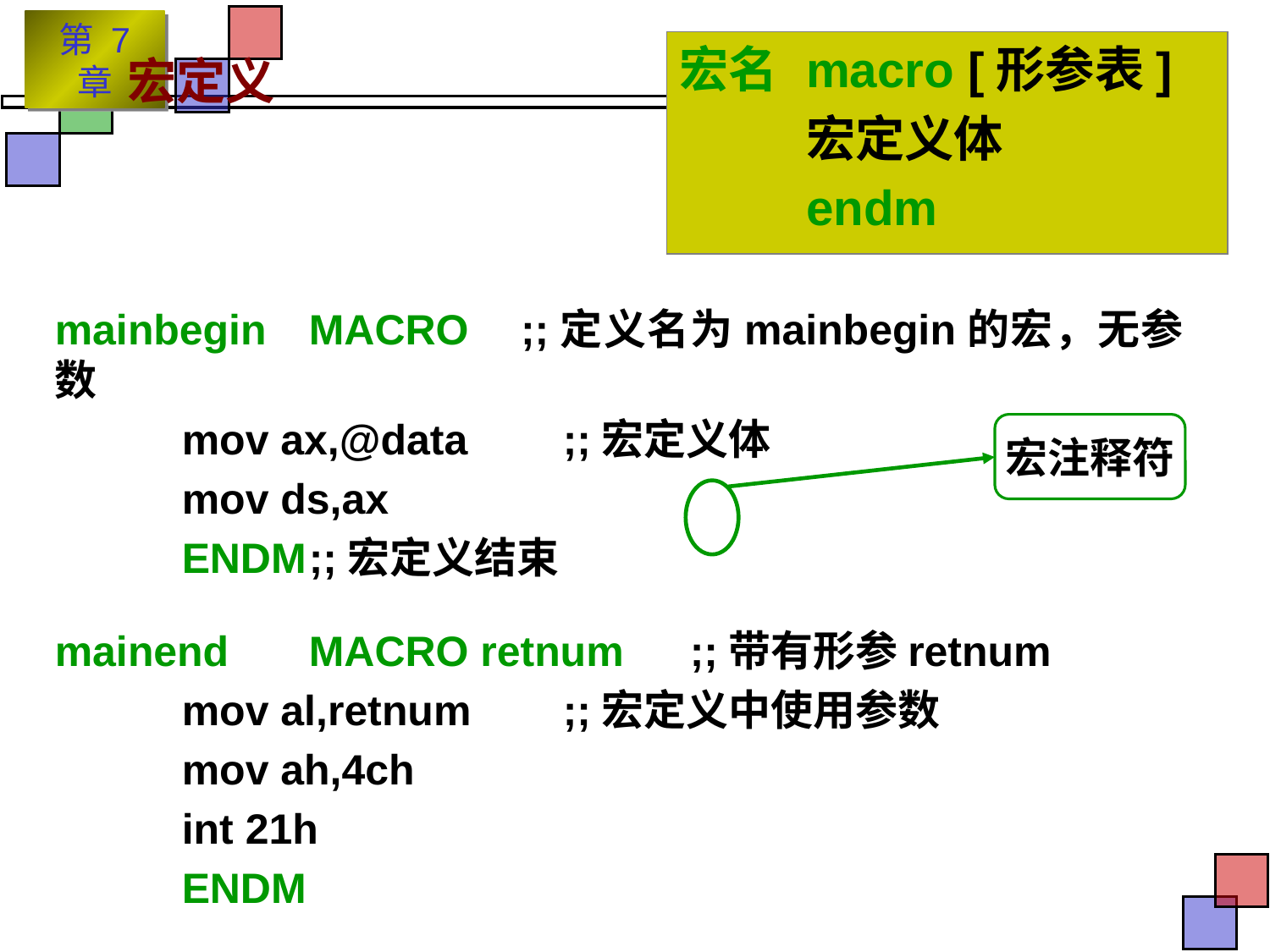

宏名	macro [形参表]
	宏定义体
	endm
# 宏定义
mainbegin	MACRO    ;;定义名为mainbegin的宏，无参数
	mov ax,@data	;;宏定义体
	mov ds,ax
	ENDM	;;宏定义结束
mainend	MACRO retnum	;;带有形参retnum
	mov al,retnum	;;宏定义中使用参数
	mov ah,4ch
	int 21h
	ENDM
宏注释符